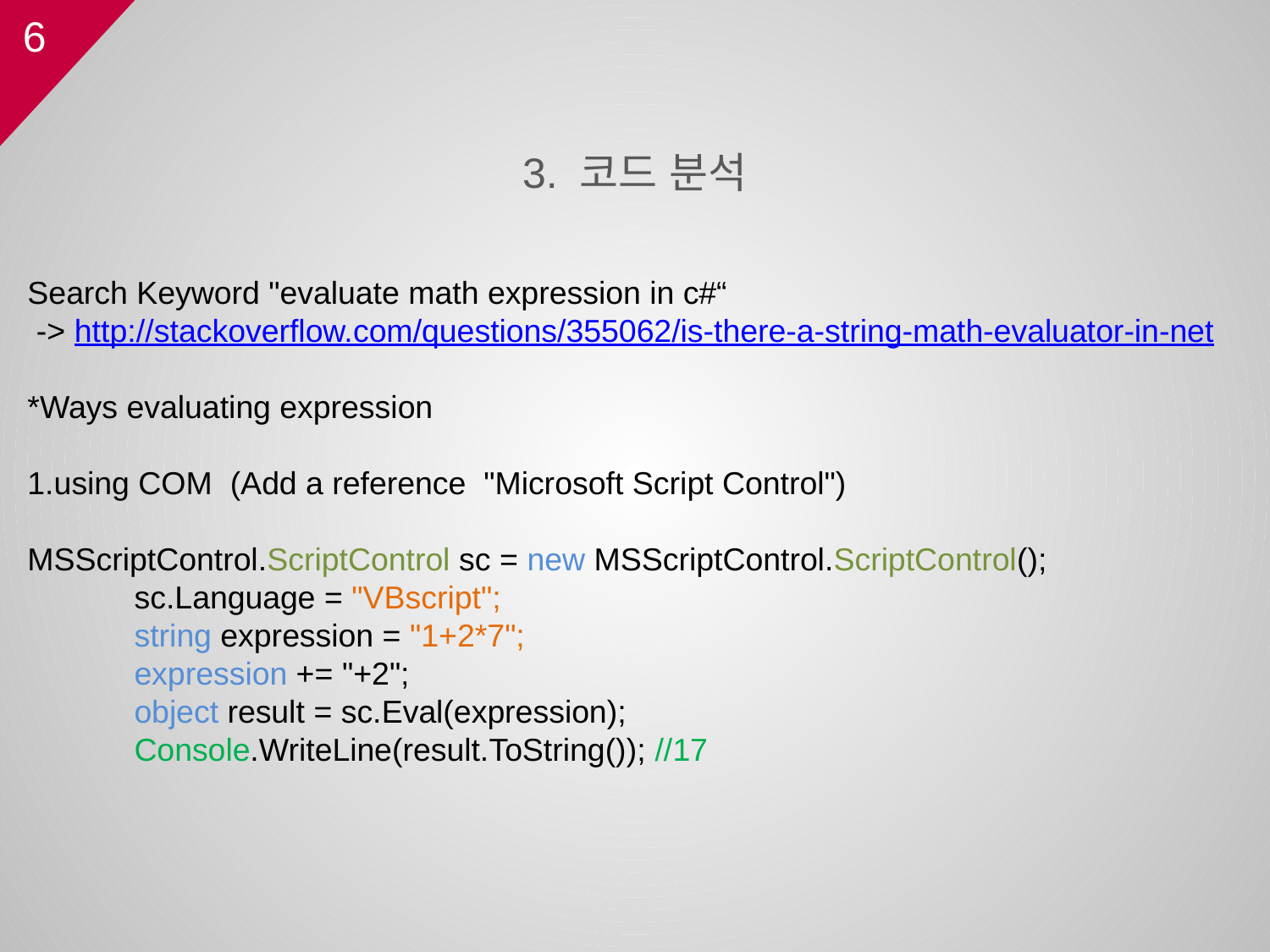

# 3. 코드 분석
Search Keyword "evaluate math expression in c#“
 -> http://stackoverflow.com/questions/355062/is-there-a-string-math-evaluator-in-net

*Ways evaluating expression

1.using COM  (Add a reference  "Microsoft Script Control")

MSScriptControl.ScriptControl sc = new MSScriptControl.ScriptControl();
            sc.Language = "VBscript";
            string expression = "1+2*7";
            expression += "+2";
            object result = sc.Eval(expression);
            Console.WriteLine(result.ToString()); //17